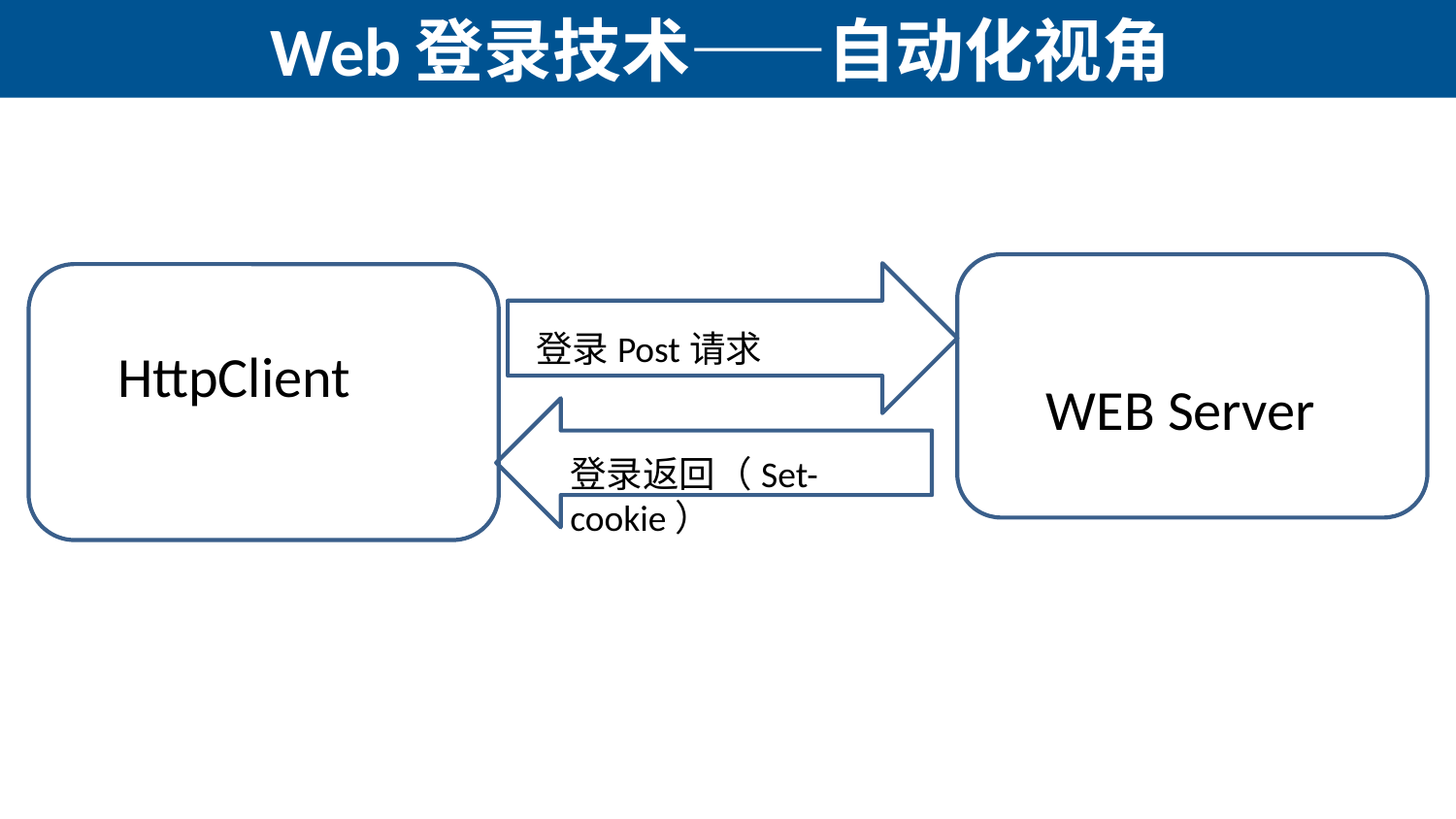

# Web登录技术——自动化视角

登录Post请求
HttpClient
WEB Server

登录返回（Set-cookie）